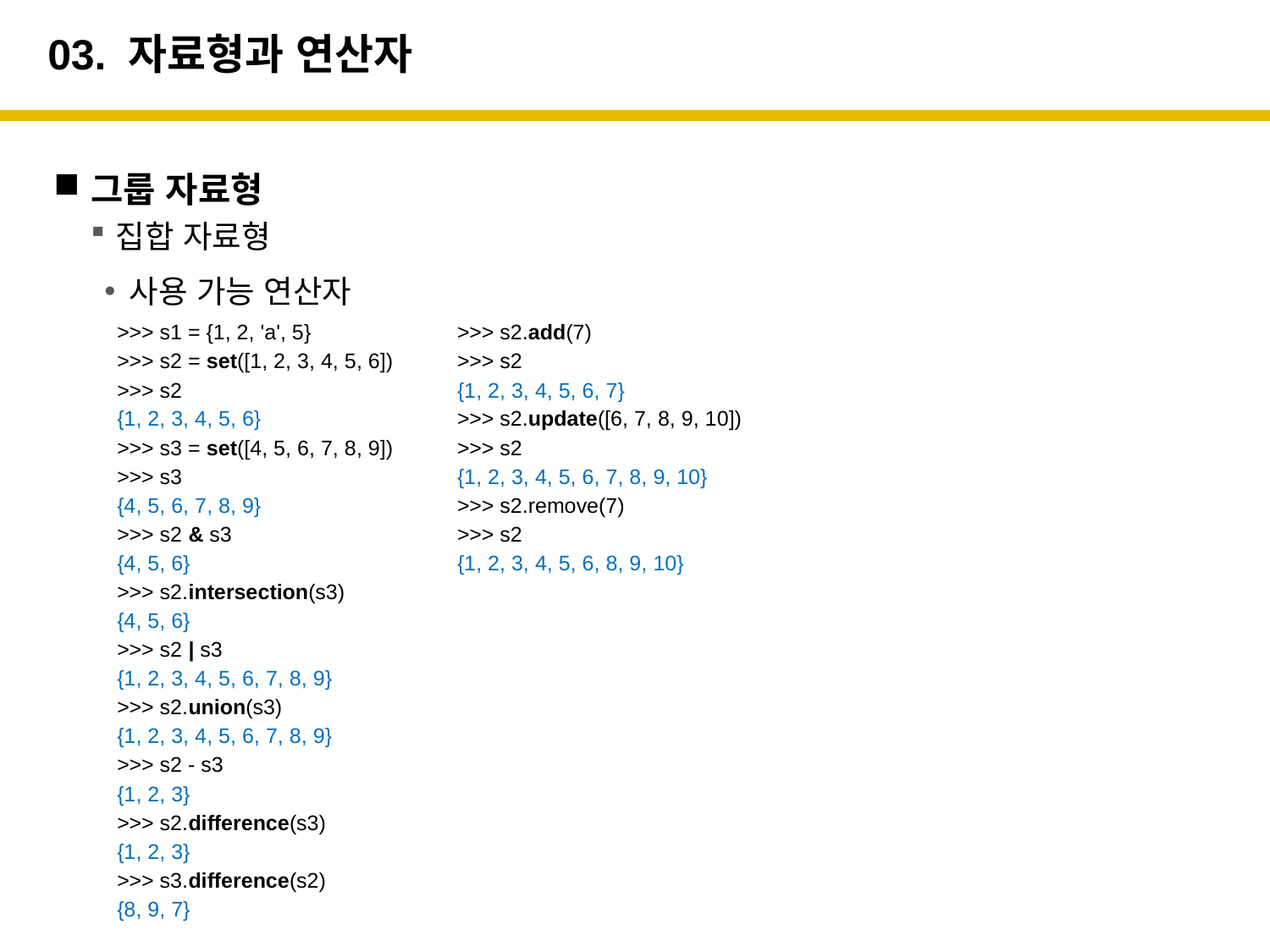

# 03. 자료형과 연산자
그룹 자료형
집합 자료형
사용 가능 연산자
>>> s1 = {1, 2, 'a', 5}
>>> s2 = set([1, 2, 3, 4, 5, 6])
>>> s2
{1, 2, 3, 4, 5, 6}
>>> s3 = set([4, 5, 6, 7, 8, 9])
>>> s3
{4, 5, 6, 7, 8, 9}
>>> s2 & s3
{4, 5, 6}
>>> s2.intersection(s3)
{4, 5, 6}
>>> s2 | s3
{1, 2, 3, 4, 5, 6, 7, 8, 9}
>>> s2.union(s3)
{1, 2, 3, 4, 5, 6, 7, 8, 9}
>>> s2 - s3
{1, 2, 3}
>>> s2.difference(s3)
{1, 2, 3}
>>> s3.difference(s2)
{8, 9, 7}

>>> s2.add(7)
>>> s2
{1, 2, 3, 4, 5, 6, 7}
>>> s2.update([6, 7, 8, 9, 10])
>>> s2
{1, 2, 3, 4, 5, 6, 7, 8, 9, 10}
>>> s2.remove(7)
>>> s2
{1, 2, 3, 4, 5, 6, 8, 9, 10}